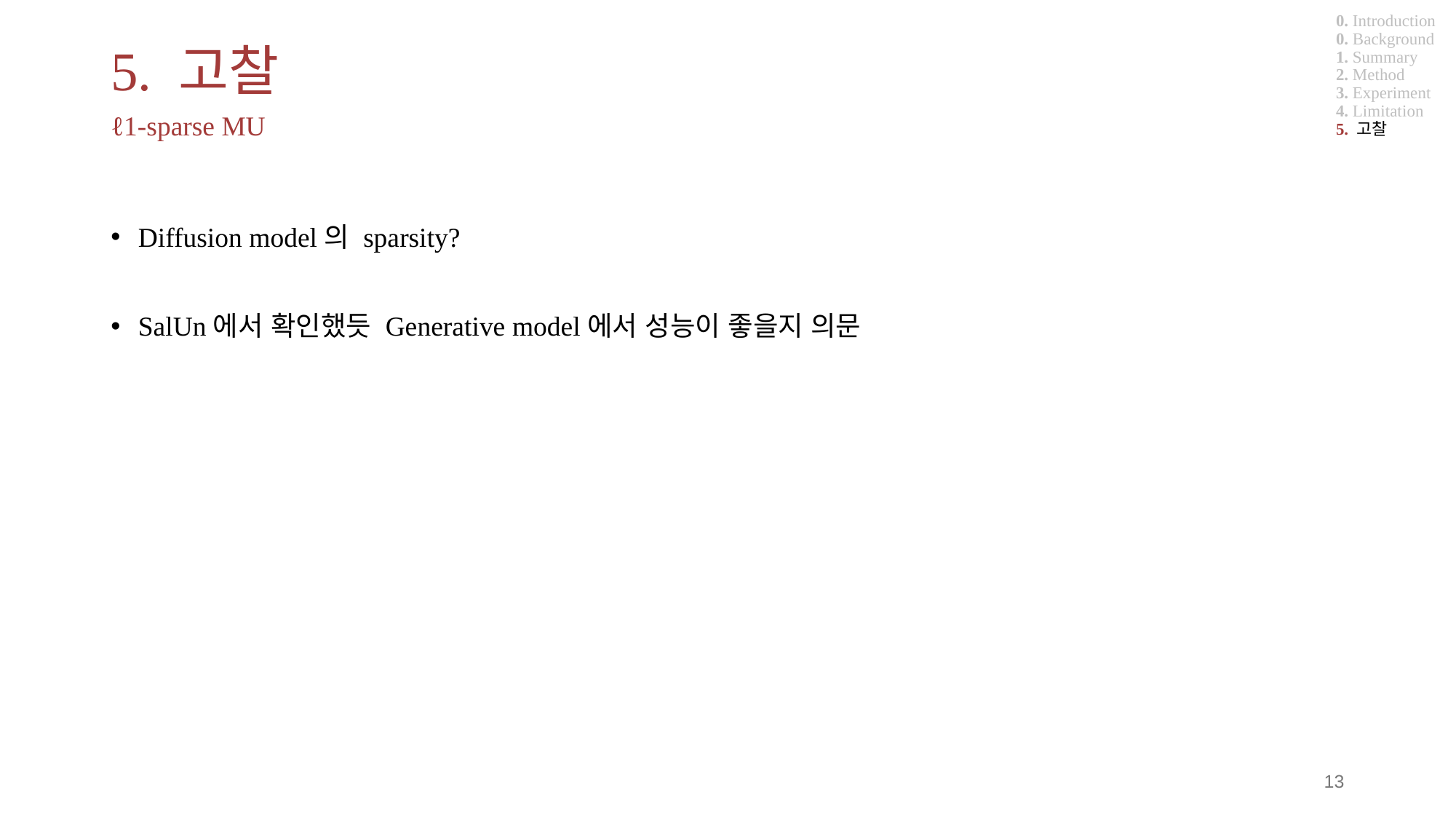

# 5. 고찰
0. Introduction
0. Background
1. Summary
2. Method
3. Experiment
4. Limitation
5. 고찰
ℓ1-sparse MU
Diffusion model의 sparsity?

SalUn에서 확인했듯 Generative model에서 성능이 좋을지 의문

13